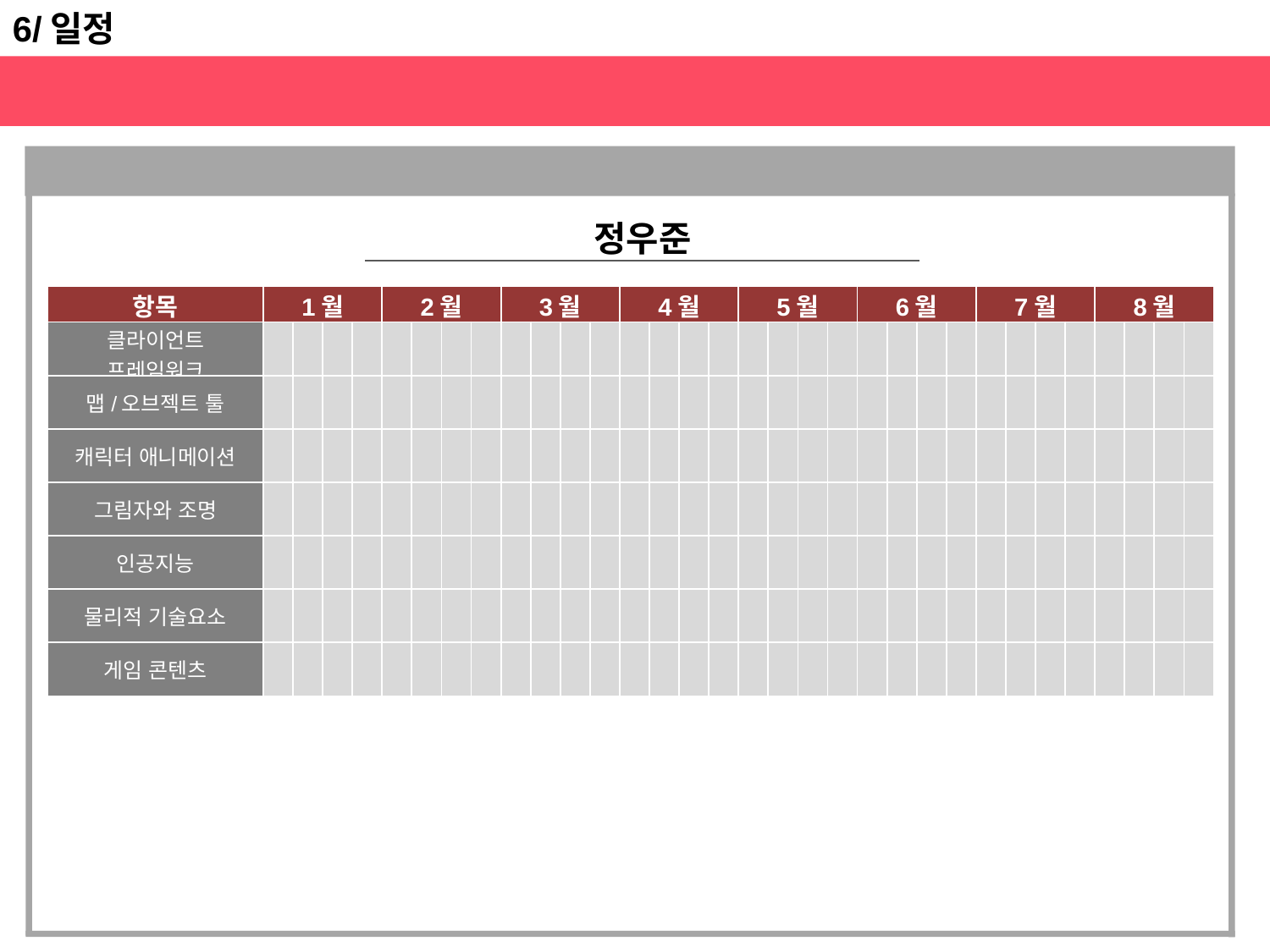

6/일정

정우준
| 항목 | 1월 |  |  |  | 2월 |  |  |  | 3월 |  |  |  | 4월 |  |  |  | 5월 |  |  |  | 6월 |  |  |  | 7월 |  |  |  | 8월 |  |  |  |
| --- | --- | --- | --- | --- | --- | --- | --- | --- | --- | --- | --- | --- | --- | --- | --- | --- | --- | --- | --- | --- | --- | --- | --- | --- | --- | --- | --- | --- | --- | --- | --- | --- |
| 클라이언트 프레임워크 |  |  |  |  |  |  |  |  |  |  |  |  |  |  |  |  |  |  |  |  |  |  |  |  |  |  |  |  |  |  |  |  |
| 맵/오브젝트 툴 |  |  |  |  |  |  |  |  |  |  |  |  |  |  |  |  |  |  |  |  |  |  |  |  |  |  |  |  |  |  |  |  |
| 캐릭터 애니메이션 |  |  |  |  |  |  |  |  |  |  |  |  |  |  |  |  |  |  |  |  |  |  |  |  |  |  |  |  |  |  |  |  |
| 그림자와 조명 |  |  |  |  |  |  |  |  |  |  |  |  |  |  |  |  |  |  |  |  |  |  |  |  |  |  |  |  |  |  |  |  |
| 인공지능 |  |  |  |  |  |  |  |  |  |  |  |  |  |  |  |  |  |  |  |  |  |  |  |  |  |  |  |  |  |  |  |  |
| 물리적 기술요소 |  |  |  |  |  |  |  |  |  |  |  |  |  |  |  |  |  |  |  |  |  |  |  |  |  |  |  |  |  |  |  |  |
| 게임 콘텐츠 |  |  |  |  |  |  |  |  |  |  |  |  |  |  |  |  |  |  |  |  |  |  |  |  |  |  |  |  |  |  |  |  |